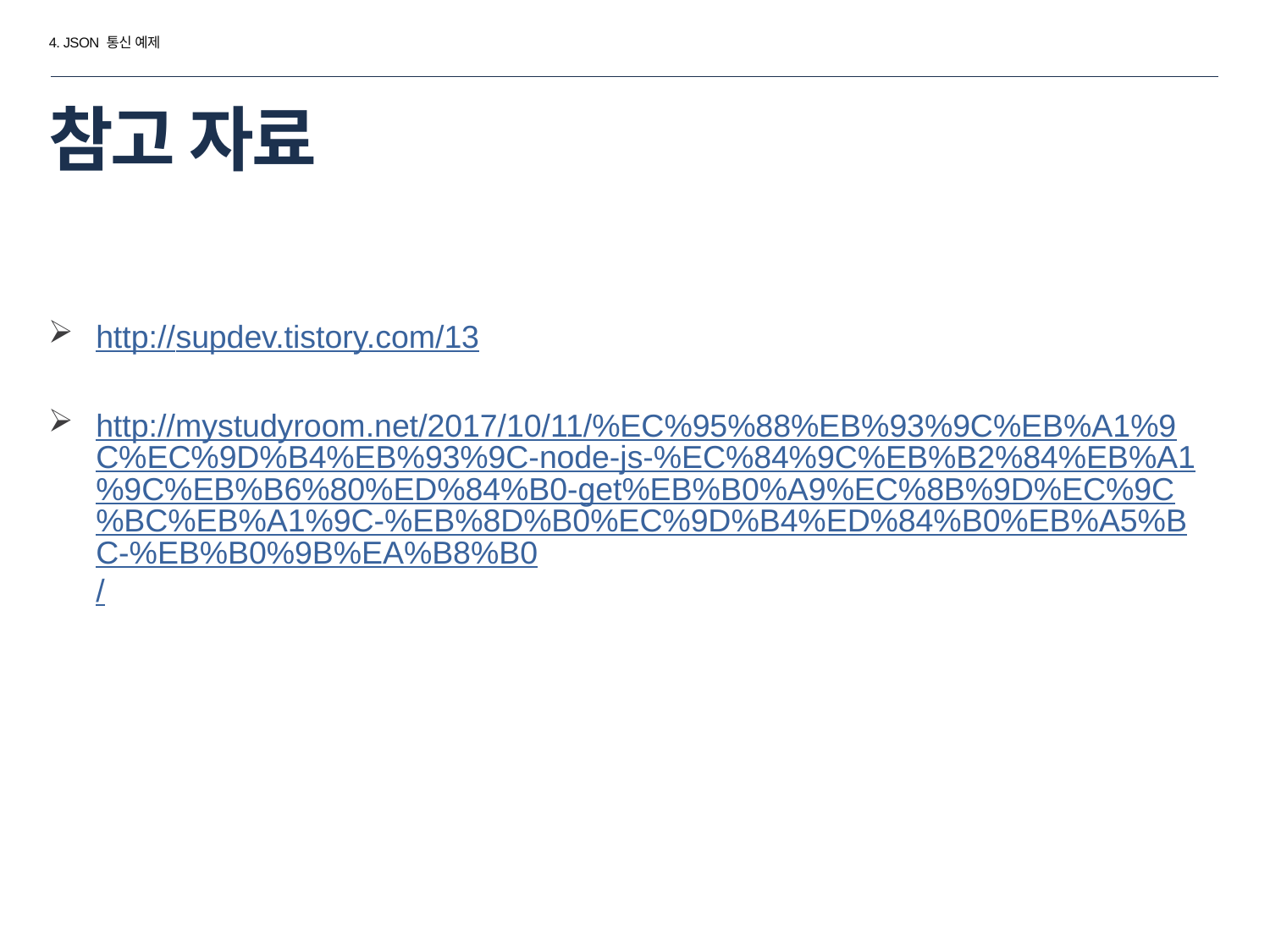

4. JSON 통신 예제
# 참고 자료
http://supdev.tistory.com/13

http://mystudyroom.net/2017/10/11/%EC%95%88%EB%93%9C%EB%A1%9C%EC%9D%B4%EB%93%9C-node-js-%EC%84%9C%EB%B2%84%EB%A1%9C%EB%B6%80%ED%84%B0-get%EB%B0%A9%EC%8B%9D%EC%9C%BC%EB%A1%9C-%EB%8D%B0%EC%9D%B4%ED%84%B0%EB%A5%BC-%EB%B0%9B%EA%B8%B0/